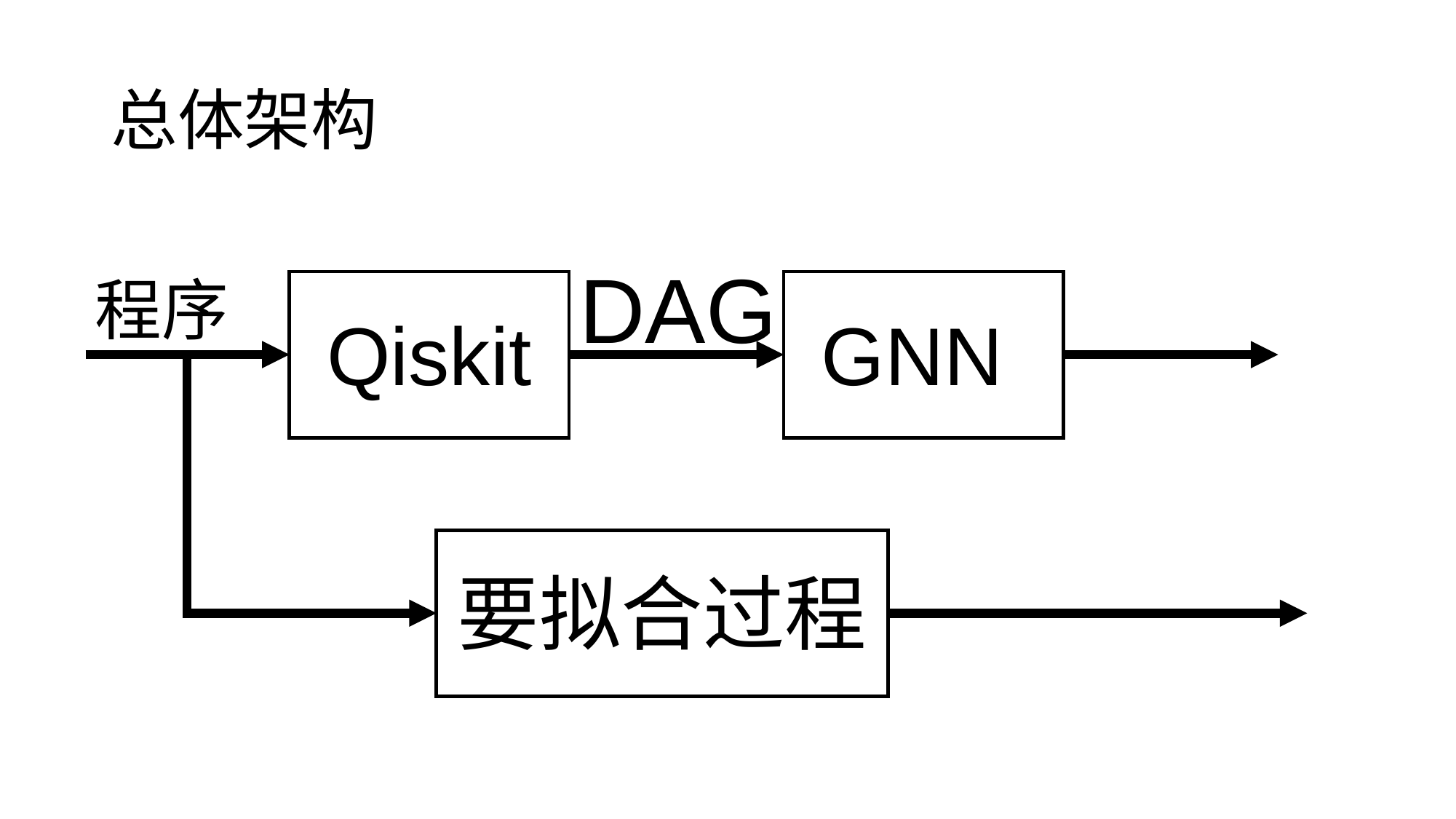

# 总体架构
DAG
程序

Qiskit
GNN

要拟合过程